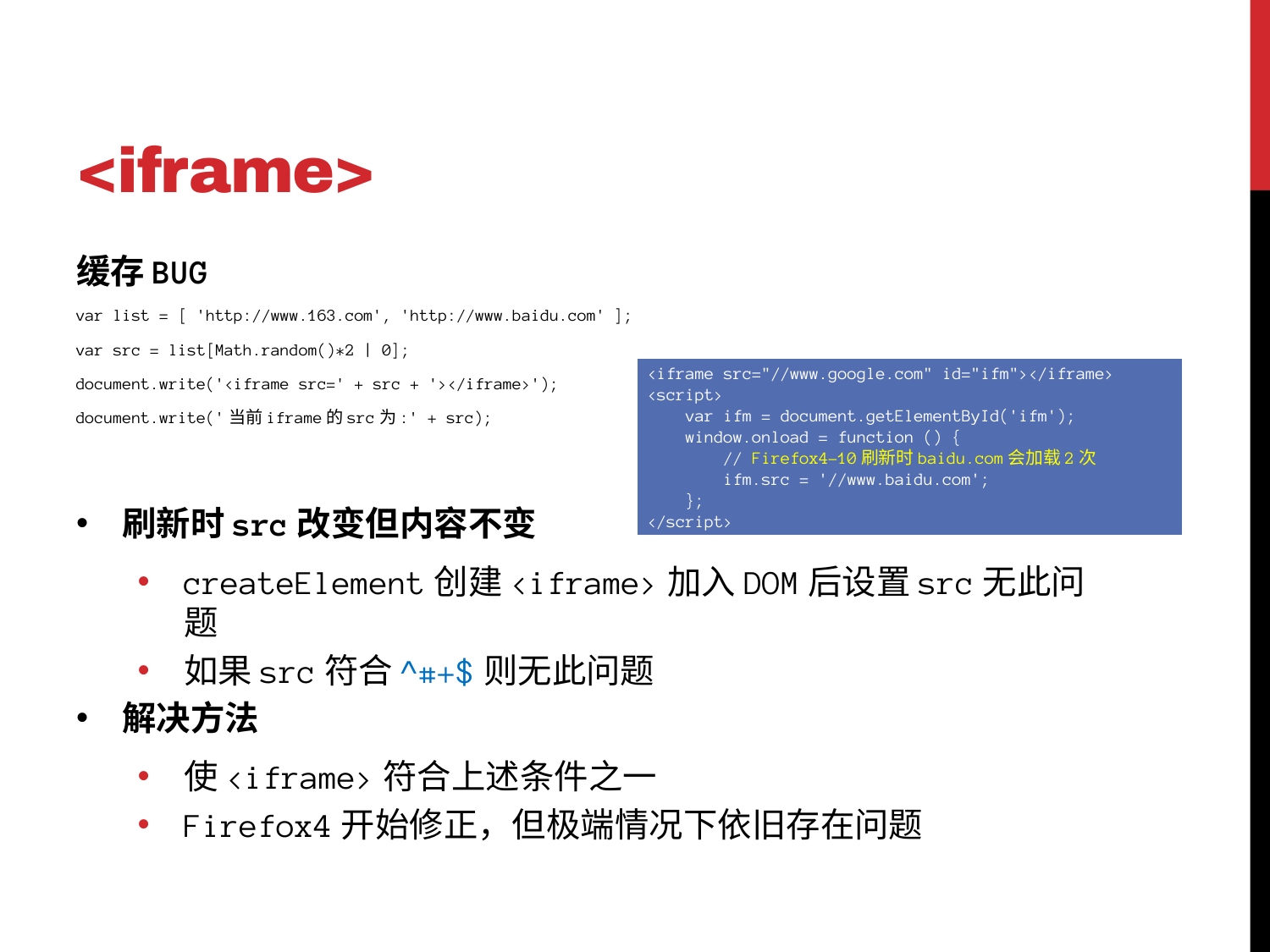

# <iframe>
缓存BUG
var list = [ 'http://www.163.com', 'http://www.baidu.com' ];
var src = list[Math.random()*2 | 0];
document.write('<iframe src=' + src + '></iframe>');
document.write('当前iframe的src为:' + src);

刷新时src改变但内容不变
createElement创建<iframe>加入DOM后设置src无此问题
如果src符合^#+$则无此问题
解决方法
使<iframe>符合上述条件之一
Firefox4开始修正，但极端情况下依旧存在问题
<iframe src="//www.google.com" id="ifm"></iframe>
<script>
    var ifm = document.getElementById('ifm');
    window.onload = function () {
        // Firefox4-10刷新时baidu.com会加载2次
        ifm.src = '//www.baidu.com';
    };
</script>